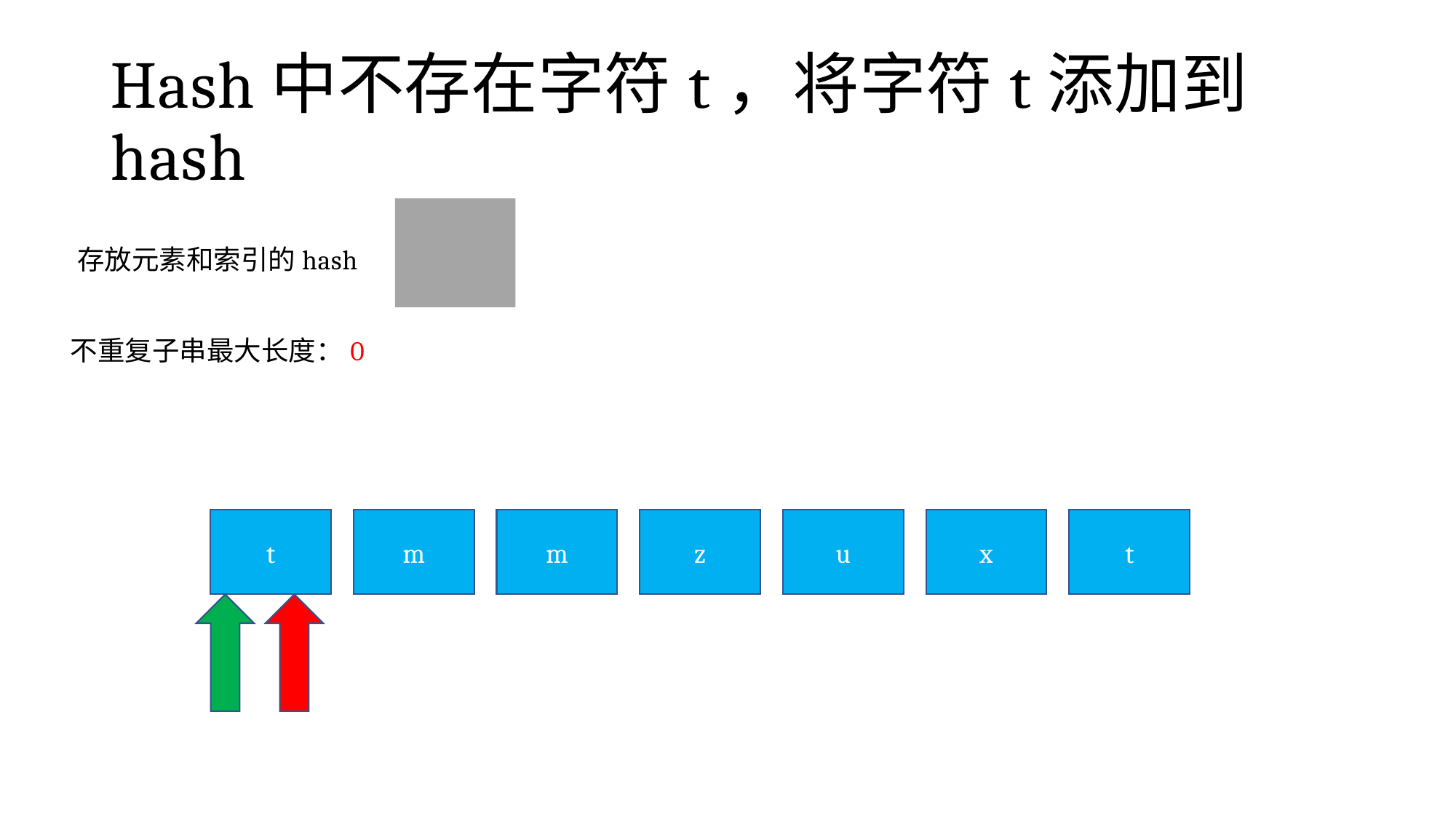

# Hash中不存在字符t，将字符t添加到hash

存放元素和索引的hash
不重复子串最大长度：0
m
z
u
x
t
t
m